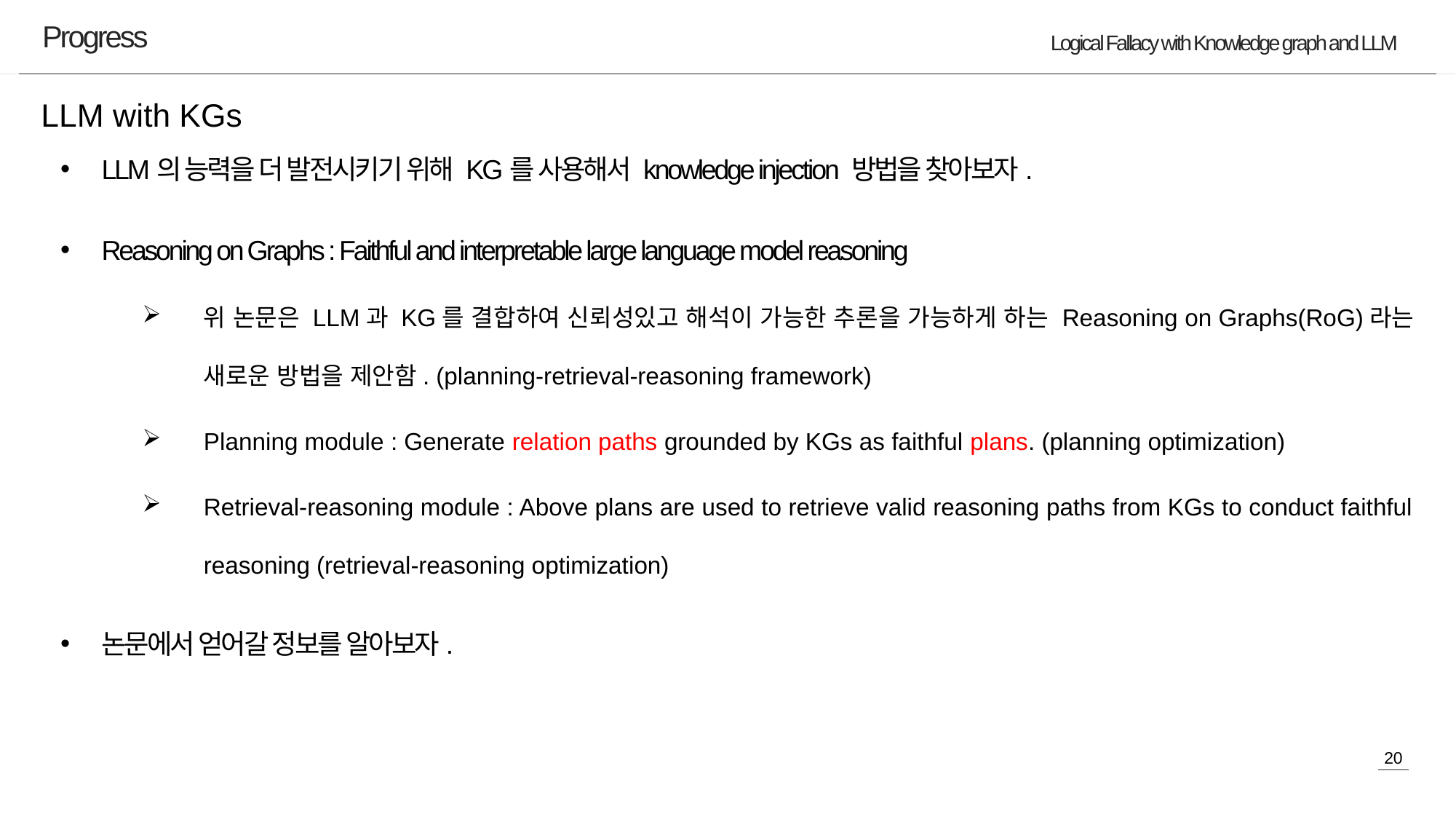

Progress
LLM with KGs
LLM의 능력을 더 발전시키기 위해 KG를 사용해서 knowledge injection 방법을 찾아보자.
Reasoning on Graphs : Faithful and interpretable large language model reasoning
위 논문은 LLM과 KG를 결합하여 신뢰성있고 해석이 가능한 추론을 가능하게 하는 Reasoning on Graphs(RoG)라는 새로운 방법을 제안함. (planning-retrieval-reasoning framework)
Planning module : Generate relation paths grounded by KGs as faithful plans. (planning optimization)
Retrieval-reasoning module : Above plans are used to retrieve valid reasoning paths from KGs to conduct faithful reasoning (retrieval-reasoning optimization)
논문에서 얻어갈 정보를 알아보자.